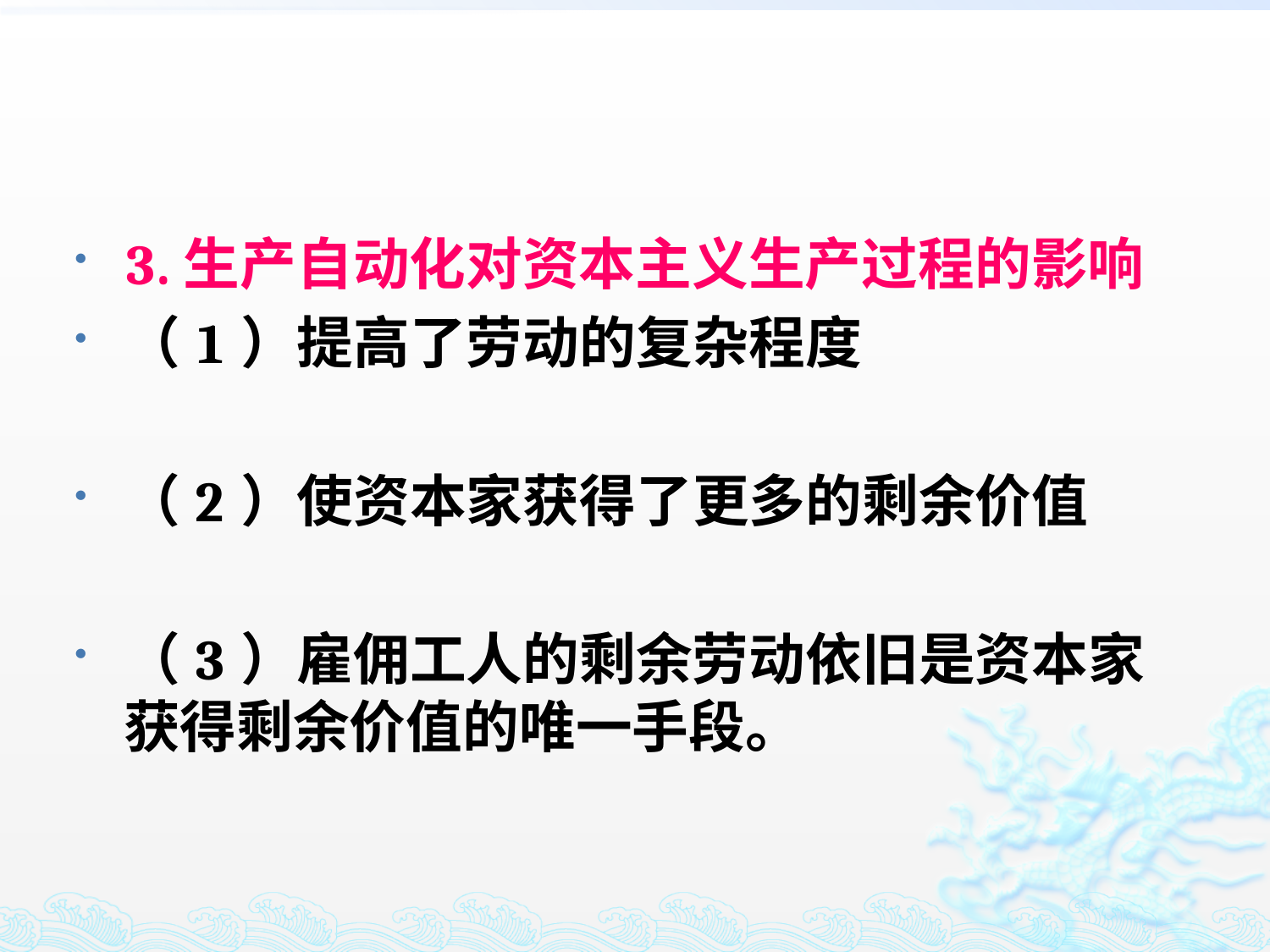

3.生产自动化对资本主义生产过程的影响
（1）提高了劳动的复杂程度

（2）使资本家获得了更多的剩余价值

（3）雇佣工人的剩余劳动依旧是资本家获得剩余价值的唯一手段。